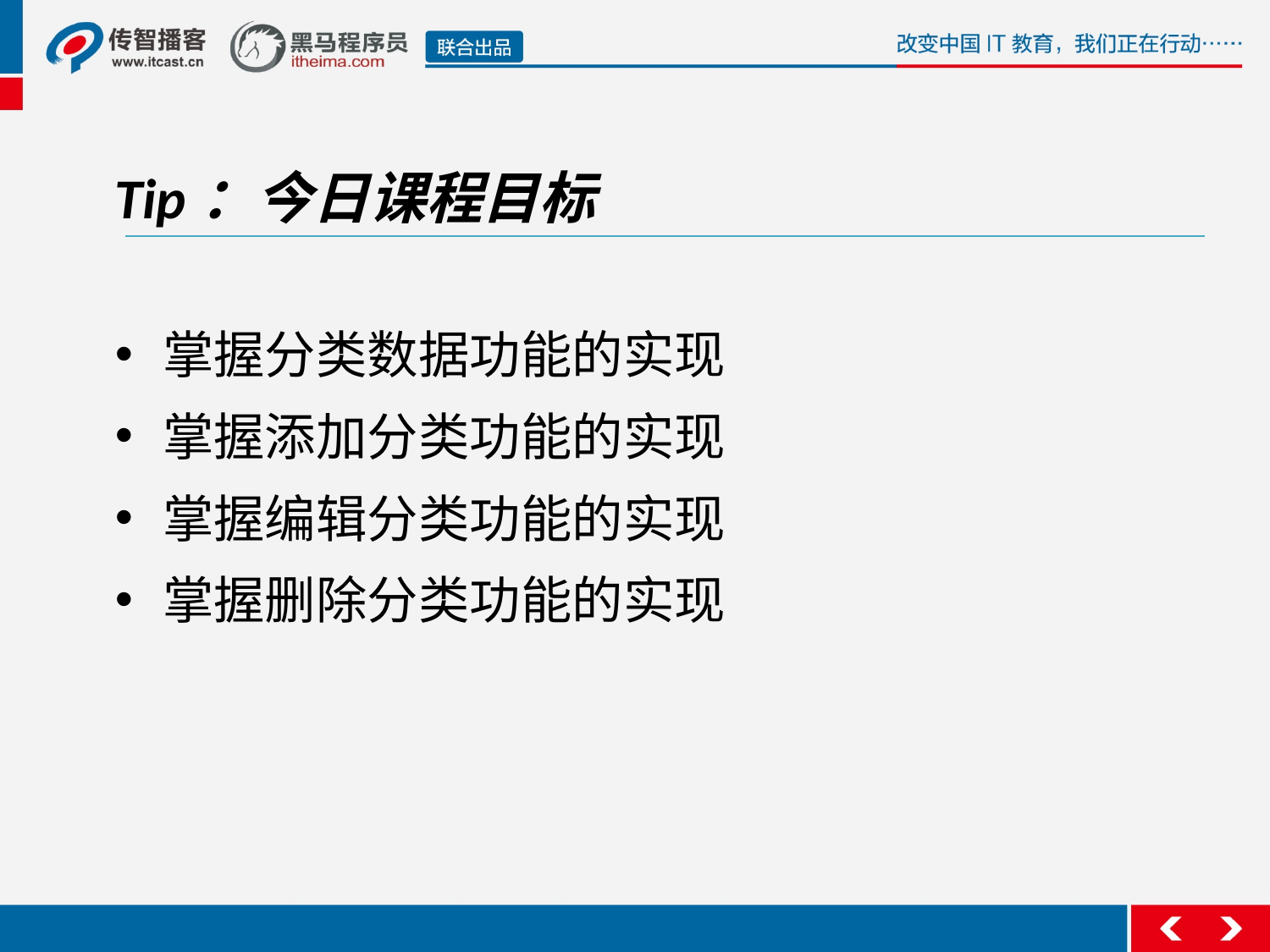

Tip：今日课程目标
掌握分类数据功能的实现
掌握添加分类功能的实现
掌握编辑分类功能的实现
掌握删除分类功能的实现